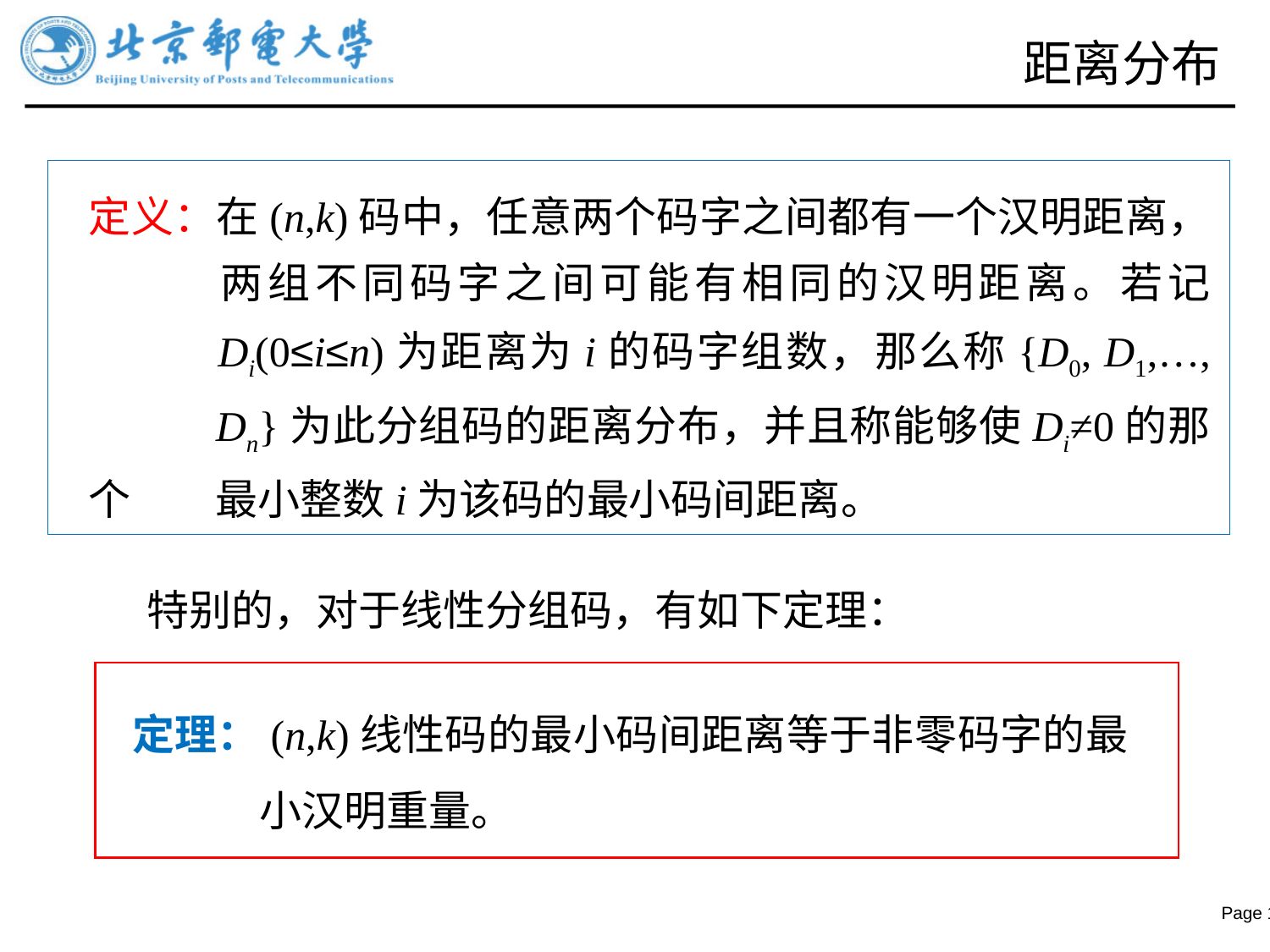

# 距离分布

定义：在(n,k)码中，任意两个码字之间都有一个汉明距离，	两组不同码字之间可能有相同的汉明距离。若记	Di(0≤i≤n)为距离为i的码字组数，那么称{D0, D1,…, 	Dn}为此分组码的距离分布，并且称能够使Di≠0的那个	最小整数i为该码的最小码间距离。
特别的，对于线性分组码，有如下定理：

定理：(n,k)线性码的最小码间距离等于非零码字的最	小汉明重量。